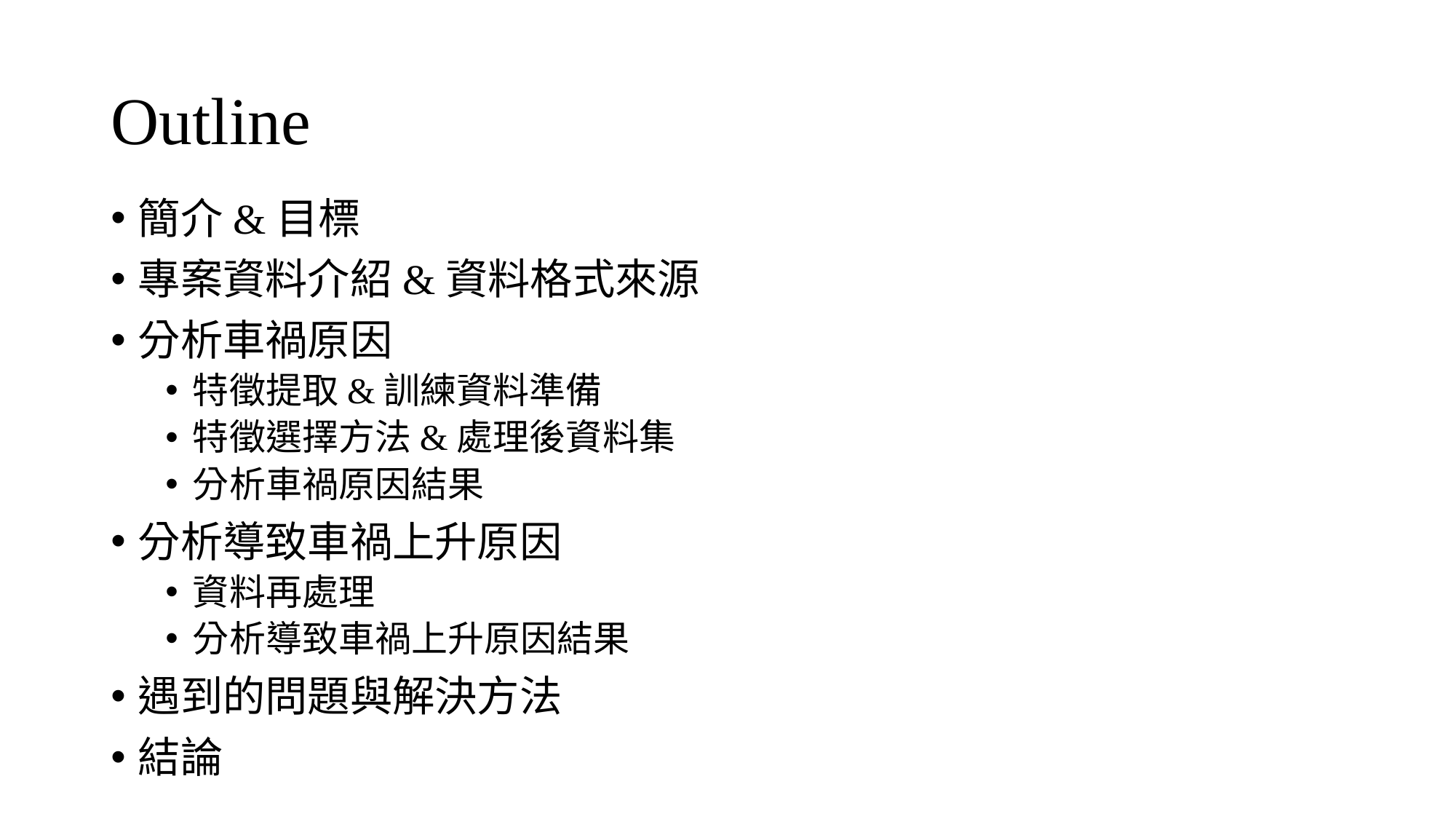

# Outline
簡介&目標
專案資料介紹&資料格式來源
分析車禍原因
特徵提取&訓練資料準備
特徵選擇方法&處理後資料集
分析車禍原因結果
分析導致車禍上升原因
資料再處理
分析導致車禍上升原因結果
遇到的問題與解決方法
結論